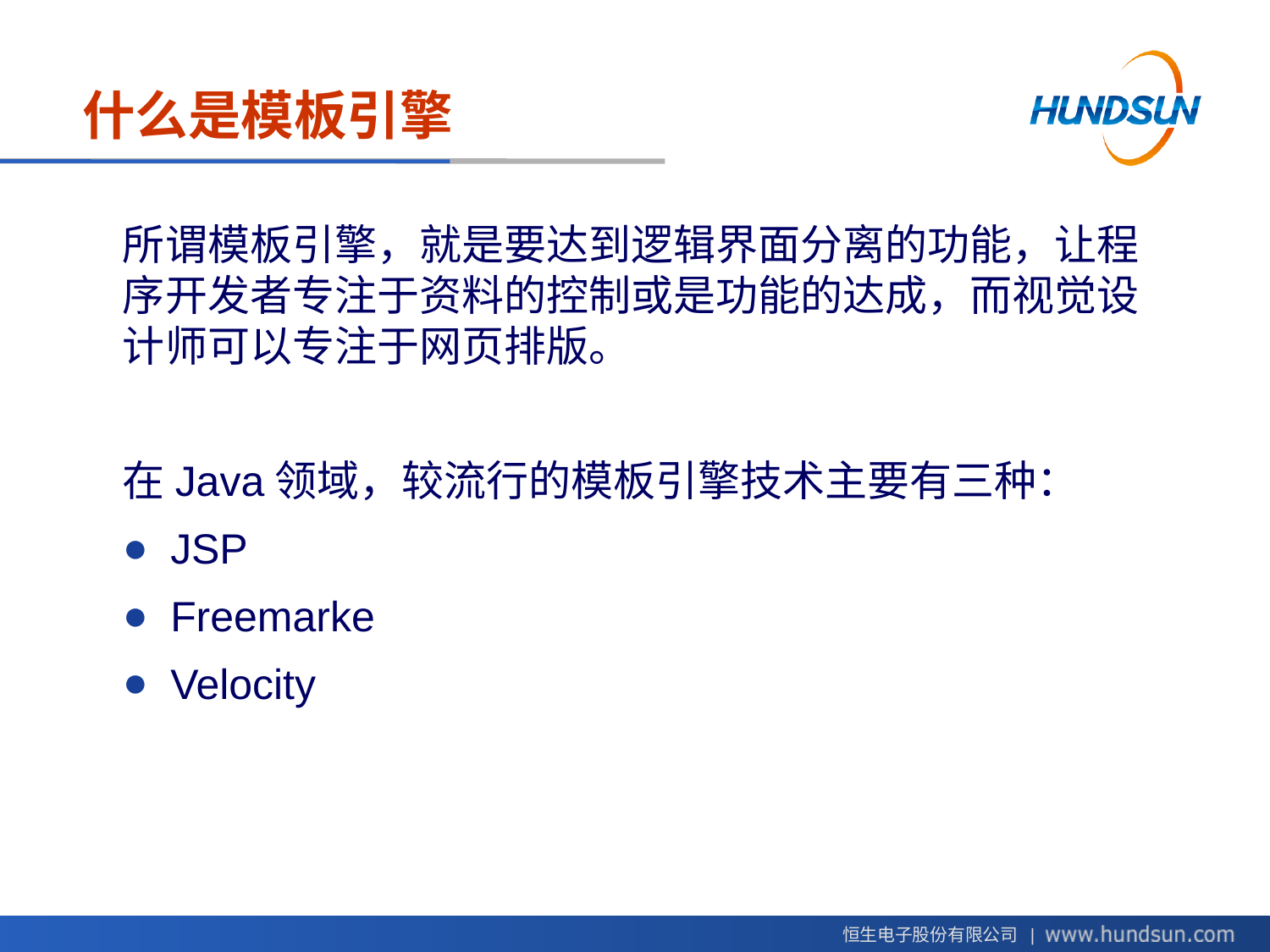

# 什么是模板引擎
所谓模板引擎，就是要达到逻辑界面分离的功能，让程序开发者专注于资料的控制或是功能的达成，而视觉设计师可以专注于网页排版。

在Java领域，较流行的模板引擎技术主要有三种：
JSP
Freemarke
Velocity